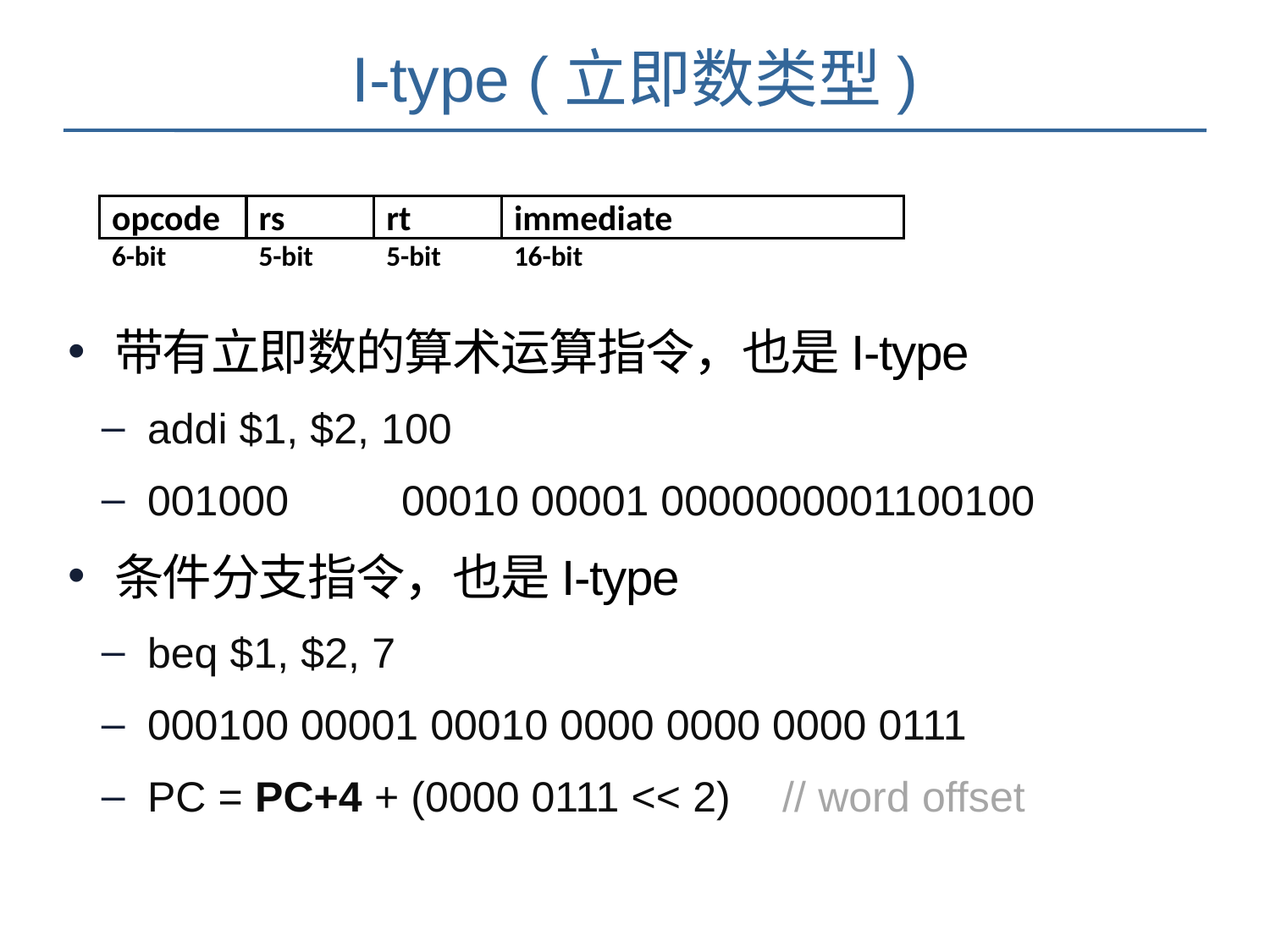

# I-type (立即数类型)
opcode
6-bit
rs
5-bit
rt
5-bit
immediate
16-bit
带有立即数的算术运算指令，也是I-type
addi $1, $2, 100
001000	00010 00001 0000000001100100
条件分支指令，也是I-type
beq $1, $2, 7
000100 00001 00010 0000 0000 0000 0111
PC = PC+4 + (0000 0111 << 2)	// word offset